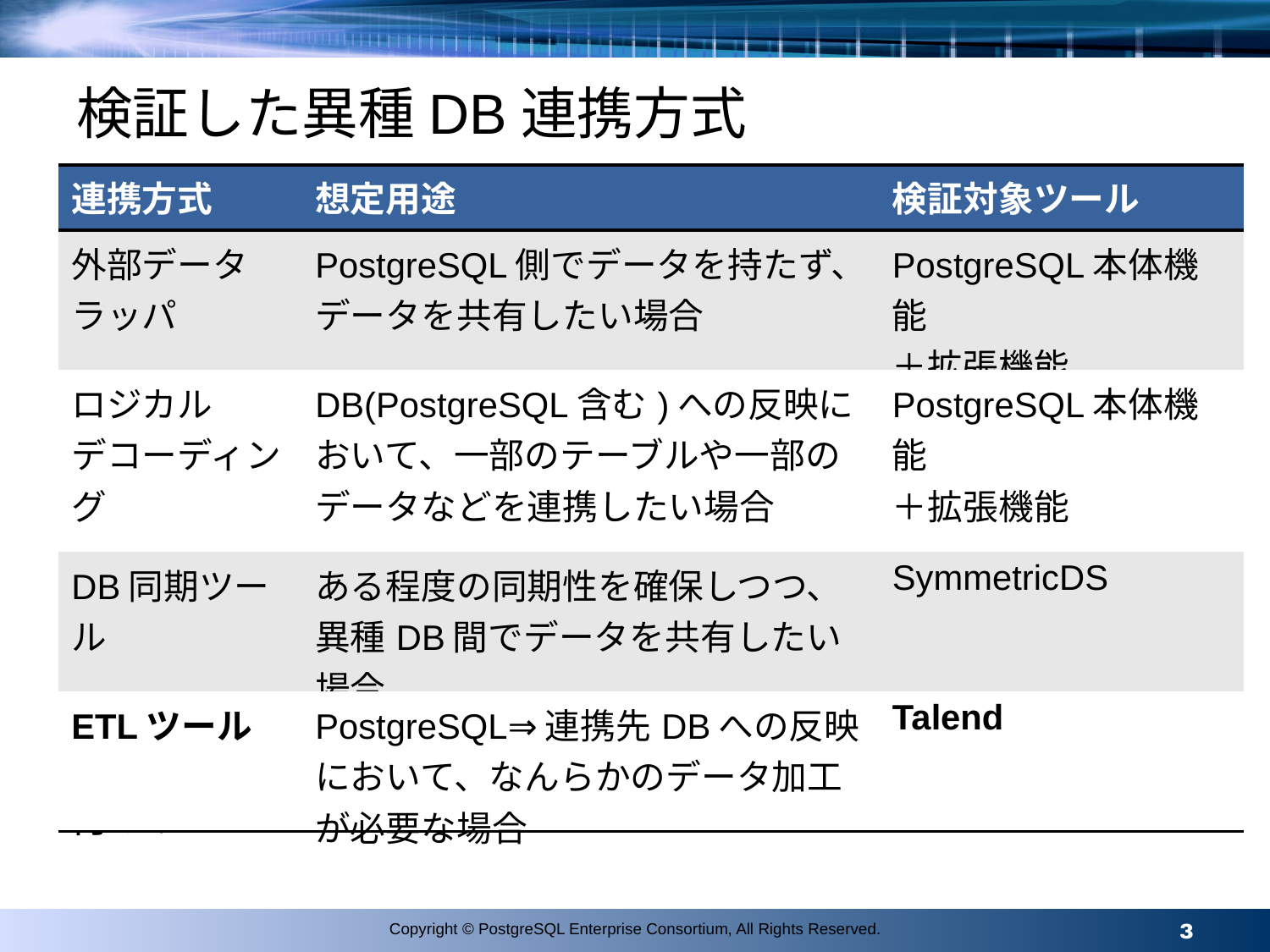

# 検証した異種DB連携方式
| 連携方式 | 想定用途 | 検証対象ツール |
| --- | --- | --- |
| 外部データ ラッパ | PostgreSQL側でデータを持たず、データを共有したい場合 | PostgreSQL本体機能 ＋拡張機能 |
| ロジカル デコーディング | DB(PostgreSQL含む)への反映において、一部のテーブルや一部のデータなどを連携したい場合 | PostgreSQL本体機能 ＋拡張機能 |
| DB同期ツール | ある程度の同期性を確保しつつ、異種DB間でデータを共有したい場合 | SymmetricDS |
| ETLツール | PostgreSQL⇒連携先DBへの反映において、なんらかのデータ加工が必要な場合 | Talend |
→上記に挙げた異種DB連携方式について、調査・検証を行った
3